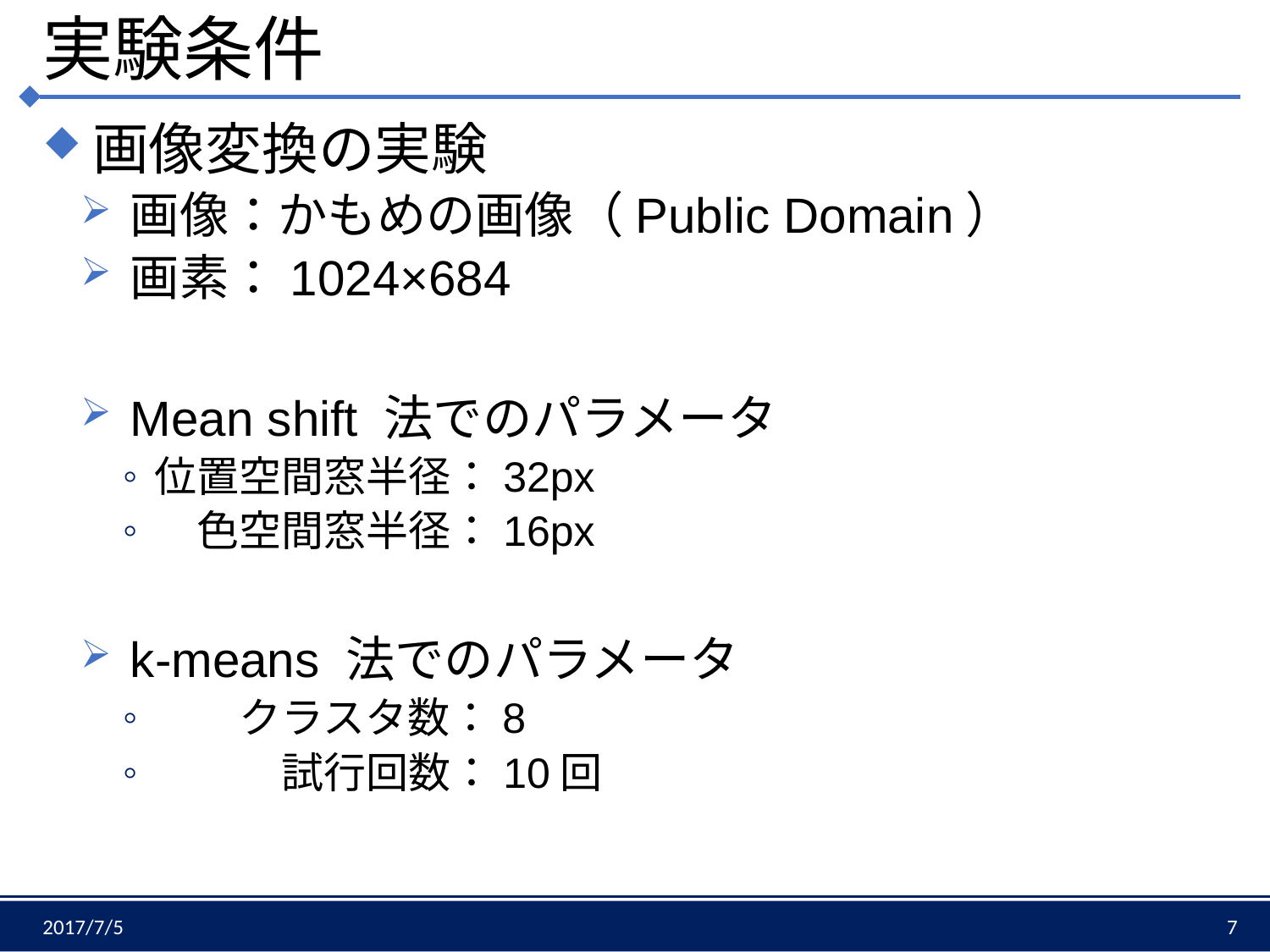

# 実験条件
画像変換の実験
画像：かもめの画像（Public Domain）
画素：1024×684

Mean shift 法でのパラメータ
位置空間窓半径：32px
　色空間窓半径：16px

k-means 法でのパラメータ
　　クラスタ数：8
　　　試行回数：10回

2017/7/5
7